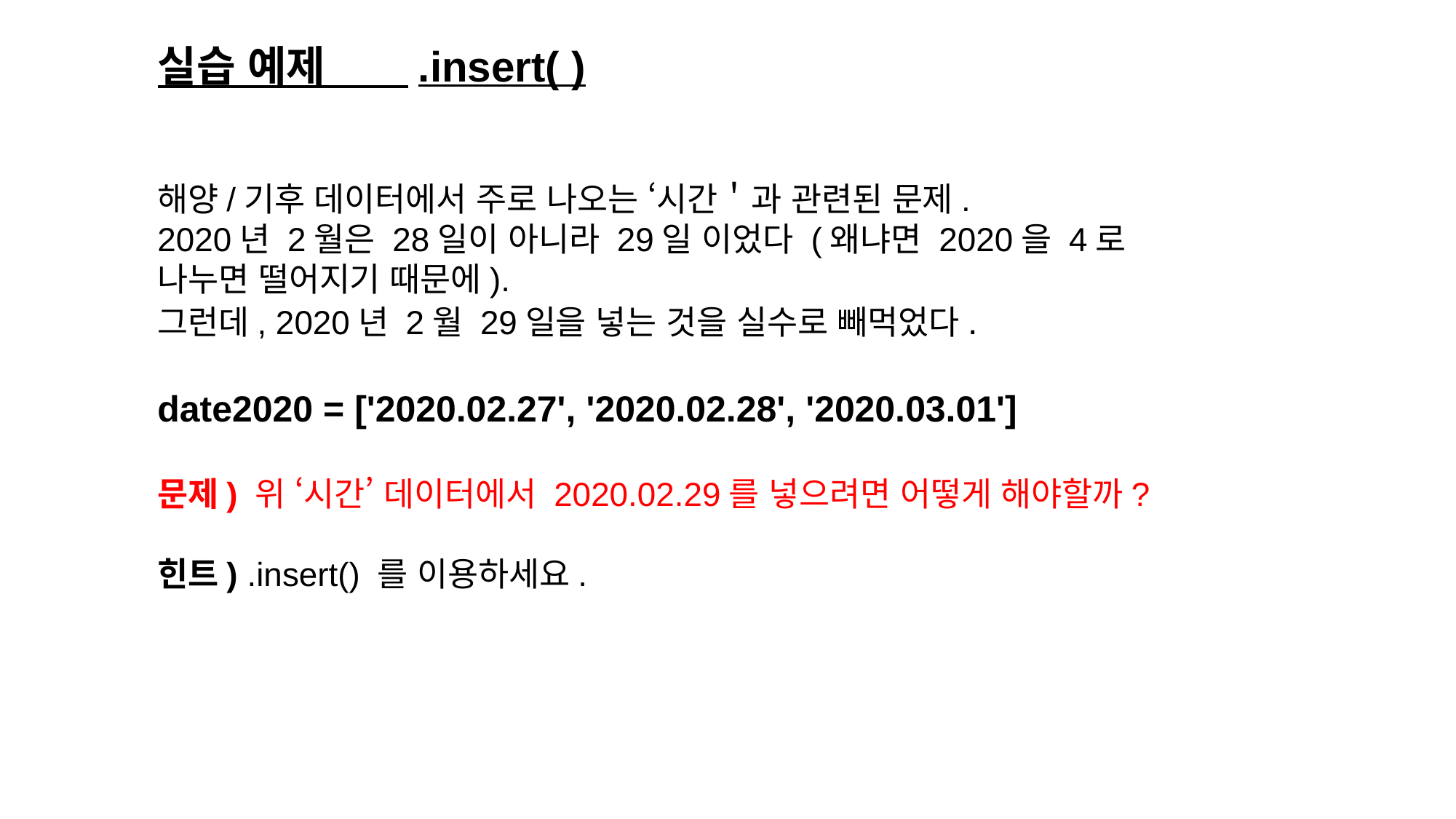

# 실습 예제       .insert( )
해양/기후 데이터에서 주로 나오는 ‘시간＇과 관련된 문제.
2020년 2월은 28일이 아니라 29일 이었다 (왜냐면 2020을 4로 나누면 떨어지기 때문에).
그런데, 2020년 2월 29일을 넣는 것을 실수로 빼먹었다.

date2020 = ['2020.02.27', '2020.02.28', '2020.03.01']

문제) 위 ‘시간’ 데이터에서 2020.02.29를 넣으려면 어떻게 해야할까?

힌트) .insert() 를 이용하세요.